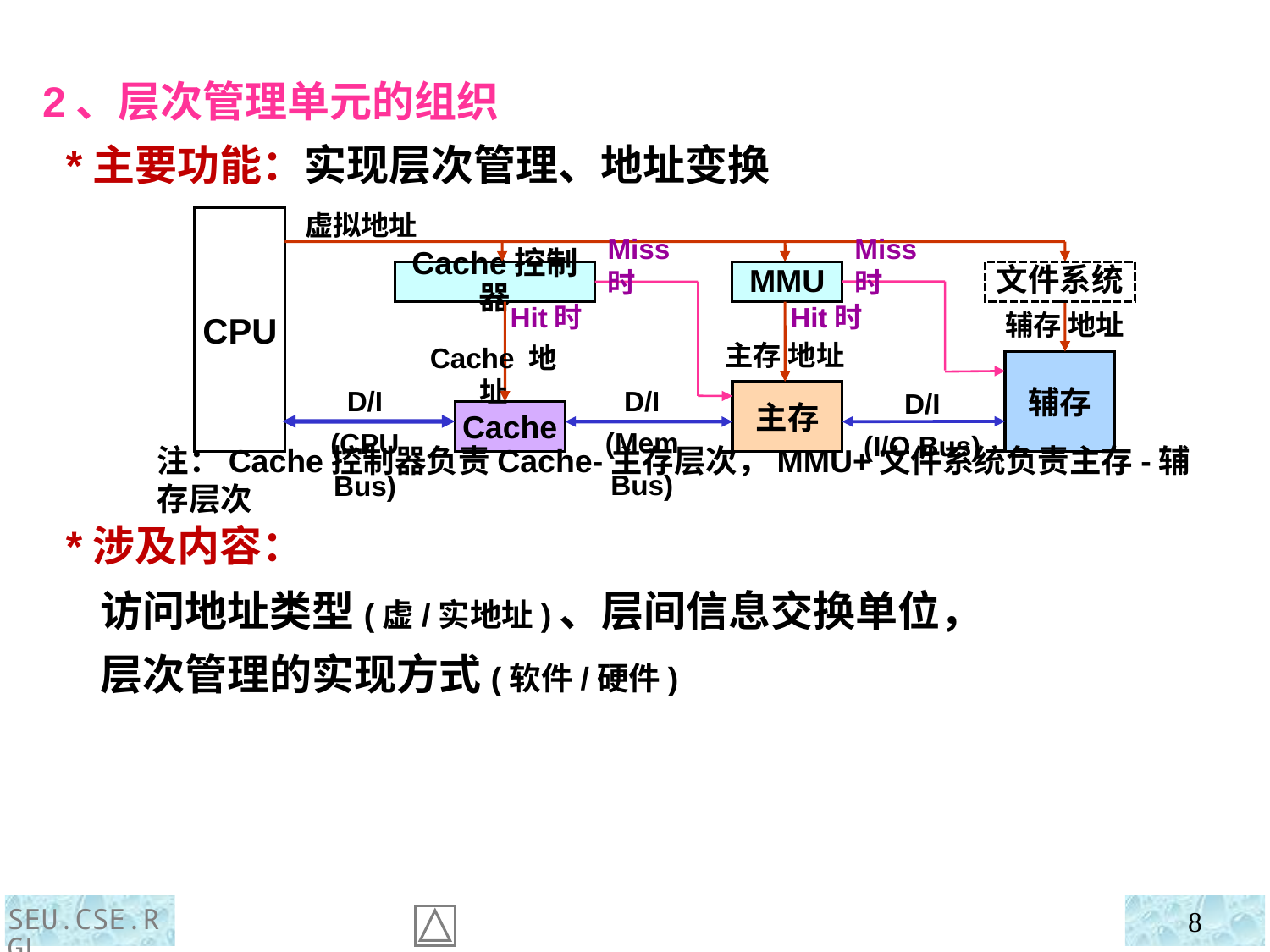

2、层次管理单元的组织
  *主要功能：实现层次管理、地址变换

  *涉及内容：
CPU
虚拟地址

Miss时
Miss时
Cache控制器
文件系统
MMU

Hit时
Hit时

辅存 地址
主存 地址
辅存
Cache 地址

D/I
(Mem Bus)
主存
D/I
(CPU Bus)
D/I
(I/O Bus)

Cache

注：Cache控制器负责Cache-主存层次，MMU+文件系统负责主存-辅存层次
     访问地址类型(虚/实地址)、层间信息交换单位，
     层次管理的实现方式(软件/硬件)
SEU.CSE.RGL
8